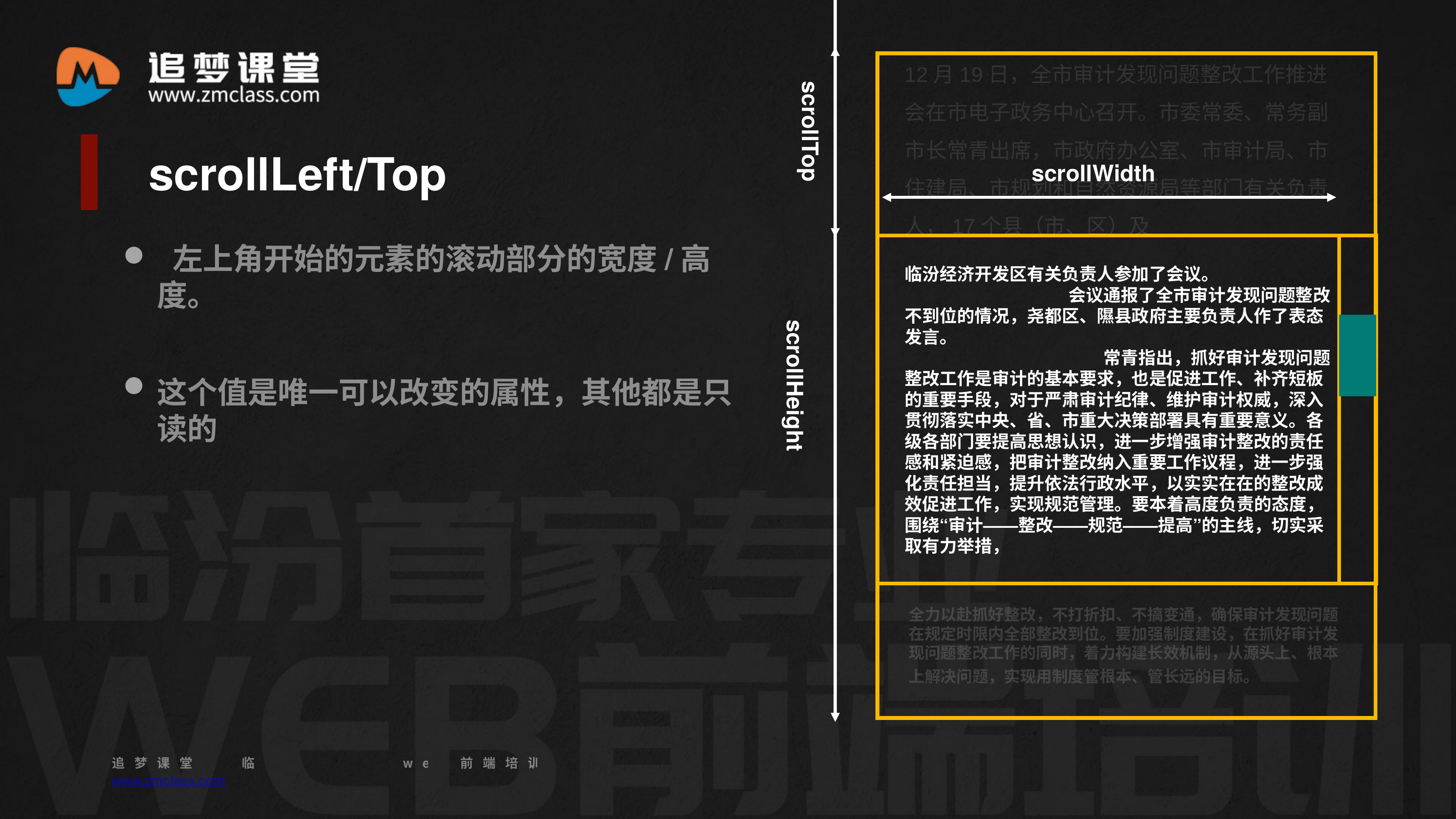

12月19日，全市审计发现问题整改工作推进会在市电子政务中心召开。市委常委、常务副市长常青出席，市政府办公室、市审计局、市住建局、市规划和自然资源局等部门有关负责人，17个县（市、区）及
scrollTop

 scrollLeft/Top
scrollWidth

 左上角开始的元素的滚动部分的宽度/高度。

临汾经济开发区有关负责人参加了会议。
			会议通报了全市审计发现问题整改不到位的情况，尧都区、隰县政府主要负责人作了表态发言。
			　　常青指出，抓好审计发现问题整改工作是审计的基本要求，也是促进工作、补齐短板的重要手段，对于严肃审计纪律、维护审计权威，深入贯彻落实中央、省、市重大决策部署具有重要意义。各级各部门要提高思想认识，进一步增强审计整改的责任感和紧迫感，把审计整改纳入重要工作议程，进一步强化责任担当，提升依法行政水平，以实实在在的整改成效促进工作，实现规范管理。要本着高度负责的态度，围绕“审计——整改——规范——提高”的主线，切实采取有力举措，

scrollHeight
这个值是唯一可以改变的属性，其他都是只读的

全力以赴抓好整改，不打折扣、不搞变通，确保审计发现问题在规定时限内全部整改到位。要加强制度建设，在抓好审计发现问题整改工作的同时，着力构建长效机制，从源头上、根本上解决问题，实现用制度管根本、管长远的目标。
追梦课堂   临汾首家专业的web前端培训机构                                                          www.zmclass.com
10